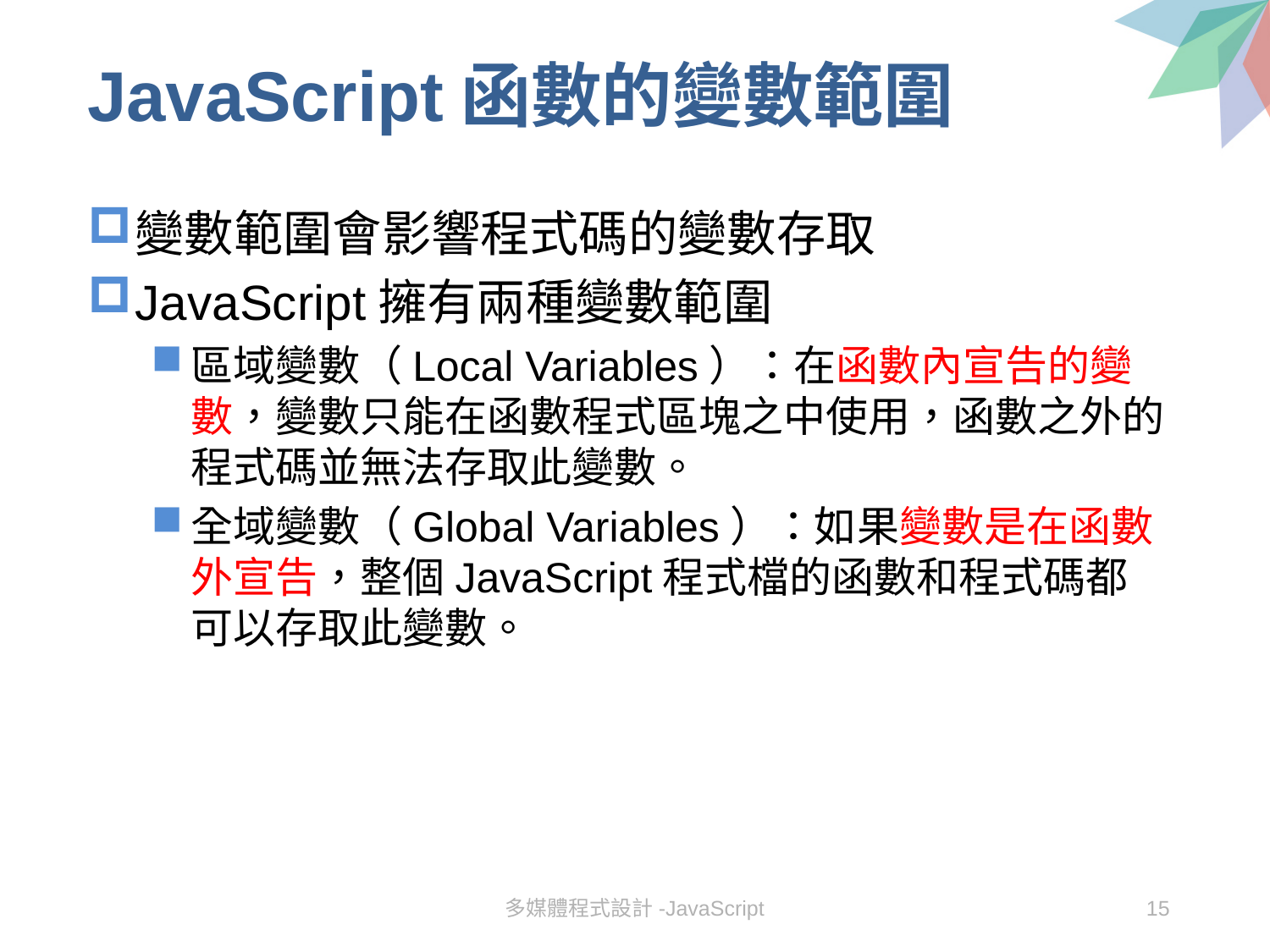

# JavaScript函數的變數範圍
變數範圍會影響程式碼的變數存取
JavaScript擁有兩種變數範圍
區域變數（Local Variables）：在函數內宣告的變數，變數只能在函數程式區塊之中使用，函數之外的程式碼並無法存取此變數。
全域變數（Global Variables）：如果變數是在函數外宣告，整個JavaScript程式檔的函數和程式碼都可以存取此變數。
多媒體程式設計-JavaScript
15